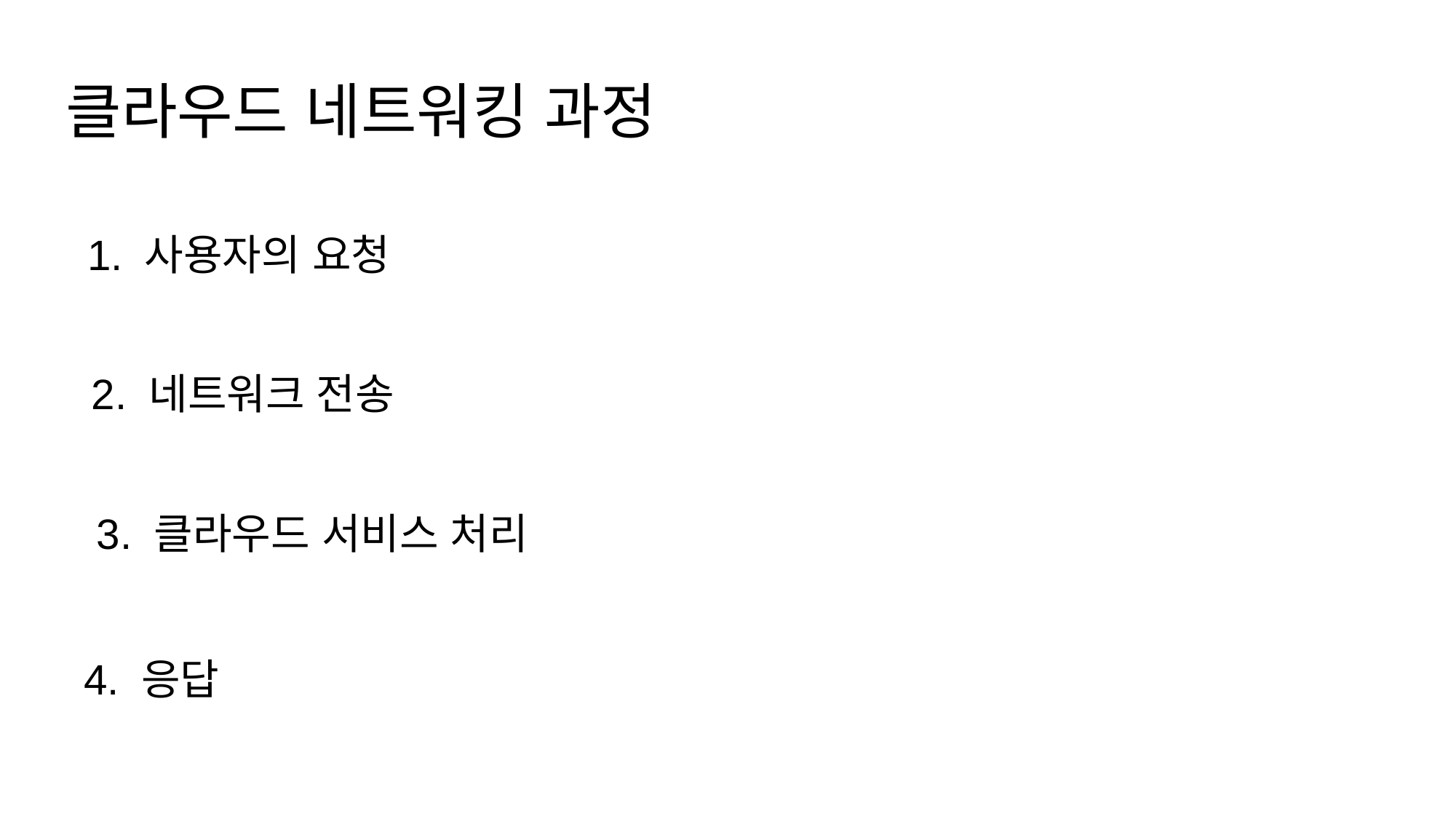

클라우드 네트워킹 과정
1. 사용자의 요청
2. 네트워크 전송
3. 클라우드 서비스 처리
4. 응답